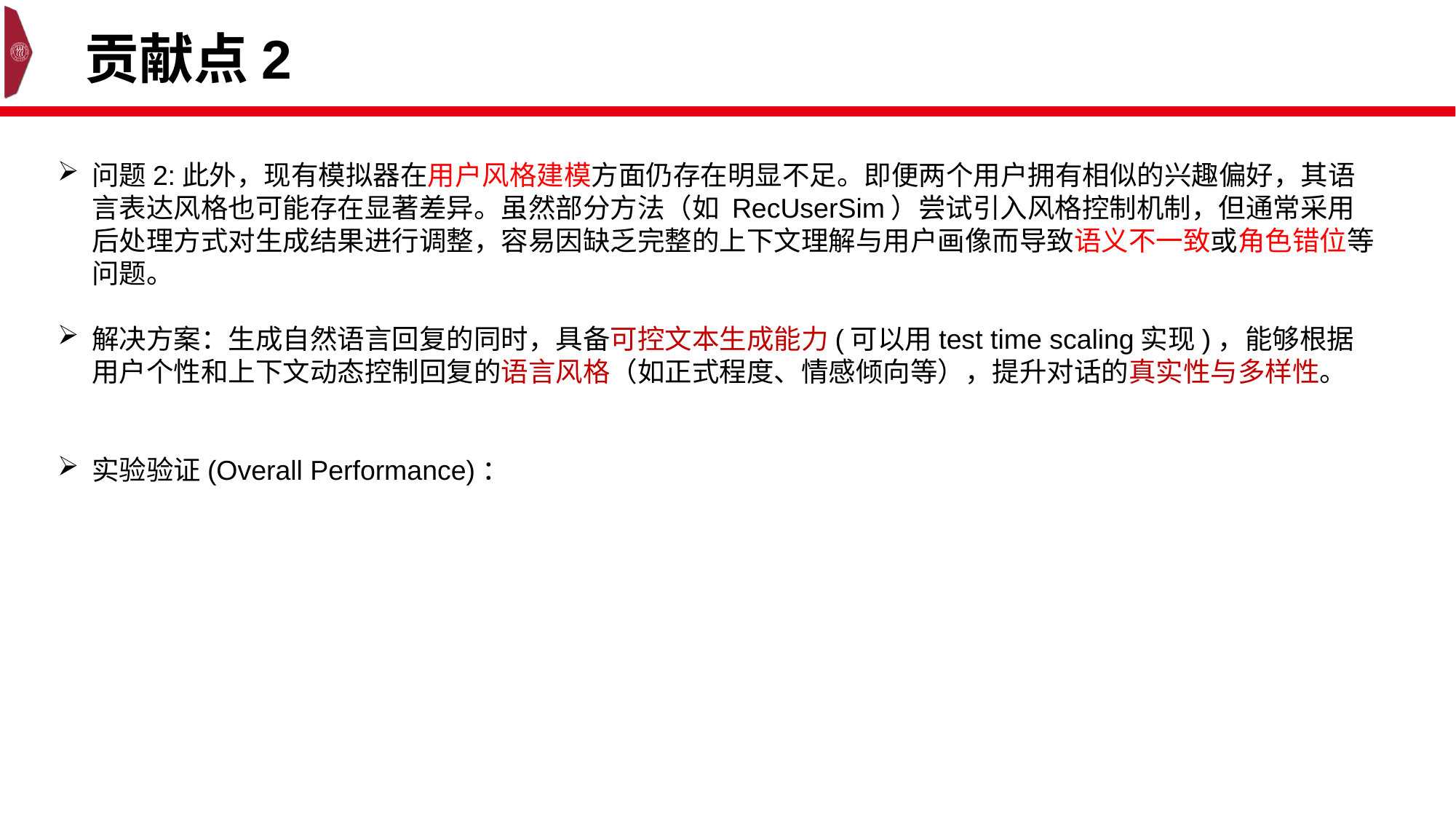

贡献点2
问题2:此外，现有模拟器在用户风格建模方面仍存在明显不足。即便两个用户拥有相似的兴趣偏好，其语言表达风格也可能存在显著差异。虽然部分方法（如 RecUserSim）尝试引入风格控制机制，但通常采用后处理方式对生成结果进行调整，容易因缺乏完整的上下文理解与用户画像而导致语义不一致或角色错位等问题。

解决方案：生成自然语言回复的同时，具备可控文本生成能力(可以用test time scaling实现)，能够根据用户个性和上下文动态控制回复的语言风格（如正式程度、情感倾向等），提升对话的真实性与多样性。

实验验证(Overall Performance)：